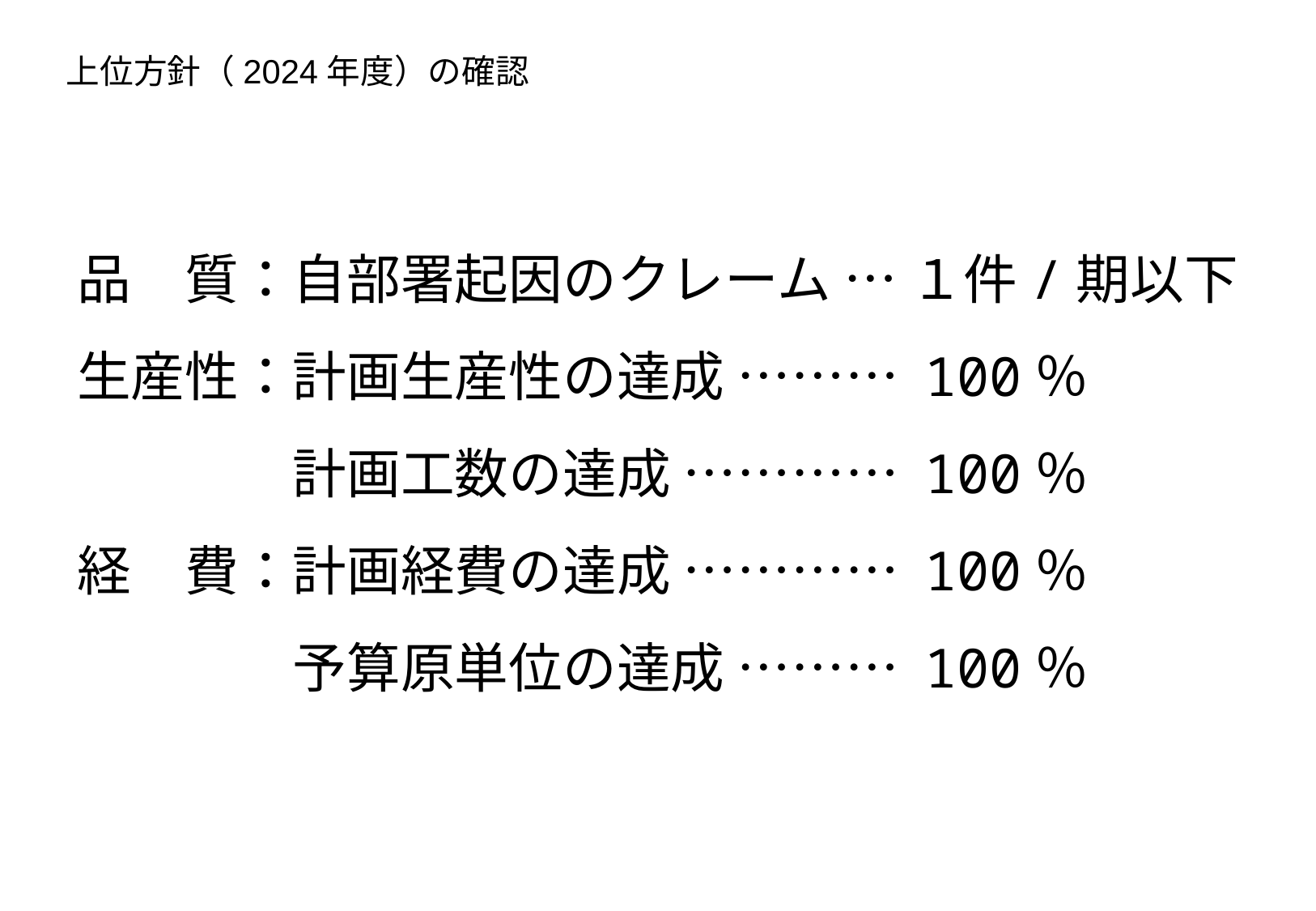

上位方針（2024年度）の確認
品　質：自部署起因のクレーム … １件/期以下
生産性：計画生産性の達成 ……… 100％
　　　　計画工数の達成 ………… 100％
経　費：計画経費の達成 ………… 100％
　　　　予算原単位の達成 ……… 100％